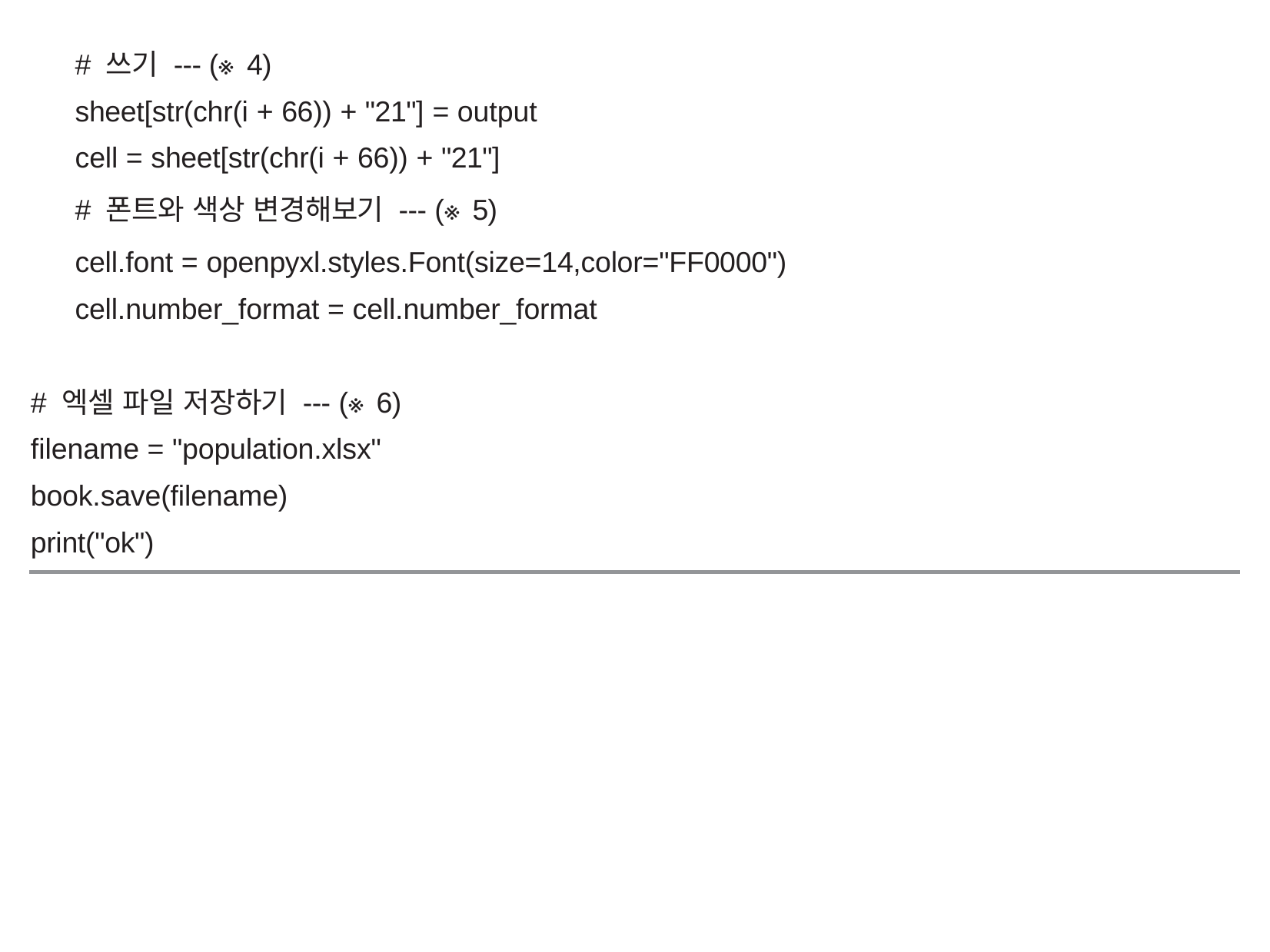

# 쓰기 --- (※4)
sheet[str(chr(i + 66)) + "21"] = output
cell = sheet[str(chr(i + 66)) + "21"]
# 폰트와 색상 변경해보기 --- (※5)
cell.font = openpyxl.styles.Font(size=14,color="FF0000")
cell.number_format = cell.number_format

# 엑셀 파일 저장하기 --- (※6)
filename = "population.xlsx"
book.save(filename)
print("ok")